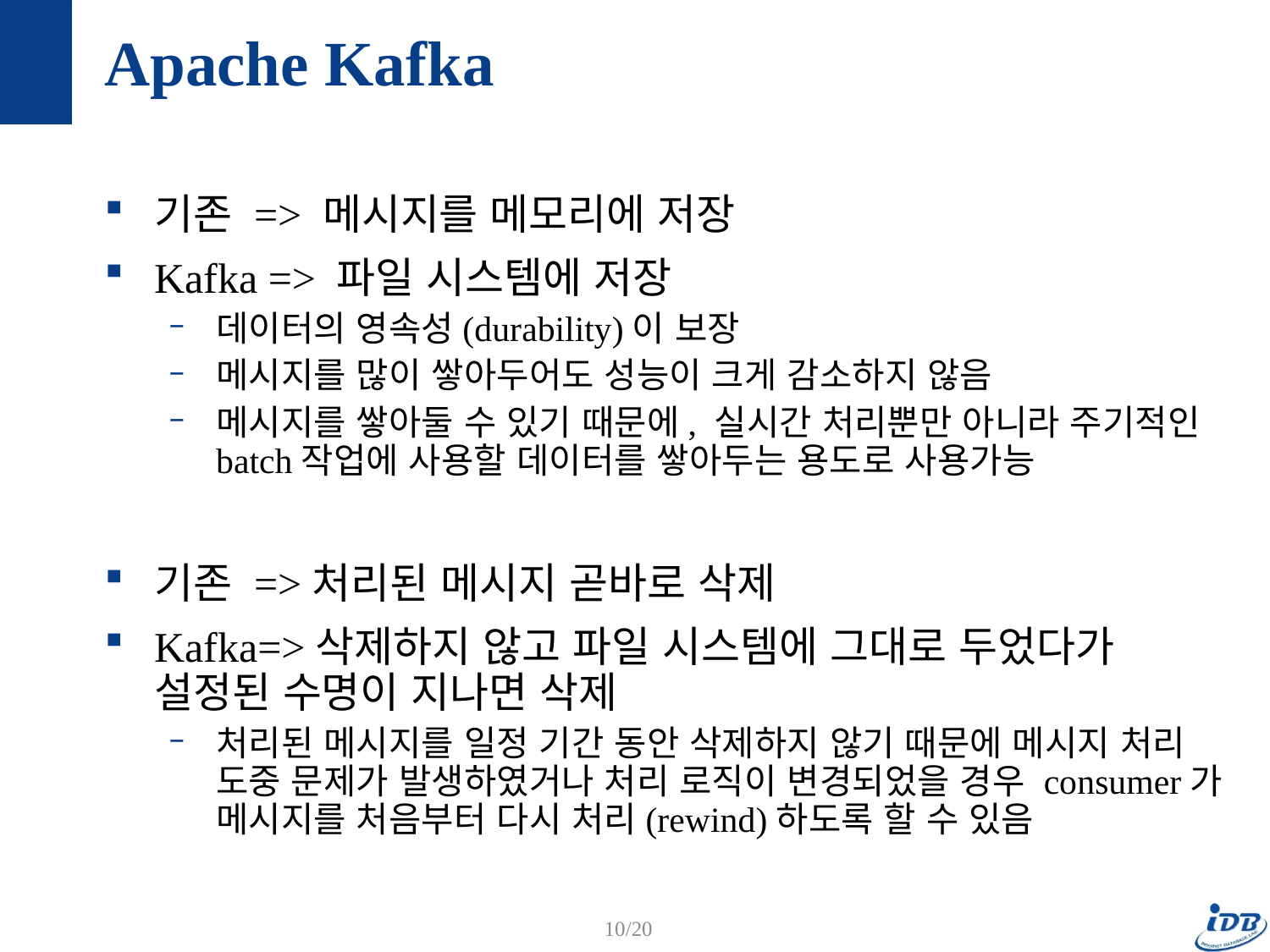

# Apache Kafka
기존 => 메시지를 메모리에 저장
Kafka => 파일 시스템에 저장
데이터의 영속성(durability)이 보장
메시지를 많이 쌓아두어도 성능이 크게 감소하지 않음
메시지를 쌓아둘 수 있기 때문에, 실시간 처리뿐만 아니라 주기적인 batch작업에 사용할 데이터를 쌓아두는 용도로 사용가능

기존 =>처리된 메시지 곧바로 삭제
Kafka=>삭제하지 않고 파일 시스템에 그대로 두었다가 설정된 수명이 지나면 삭제
처리된 메시지를 일정 기간 동안 삭제하지 않기 때문에 메시지 처리 도중 문제가 발생하였거나 처리 로직이 변경되었을 경우 consumer가 메시지를 처음부터 다시 처리(rewind)하도록 할 수 있음
10/20